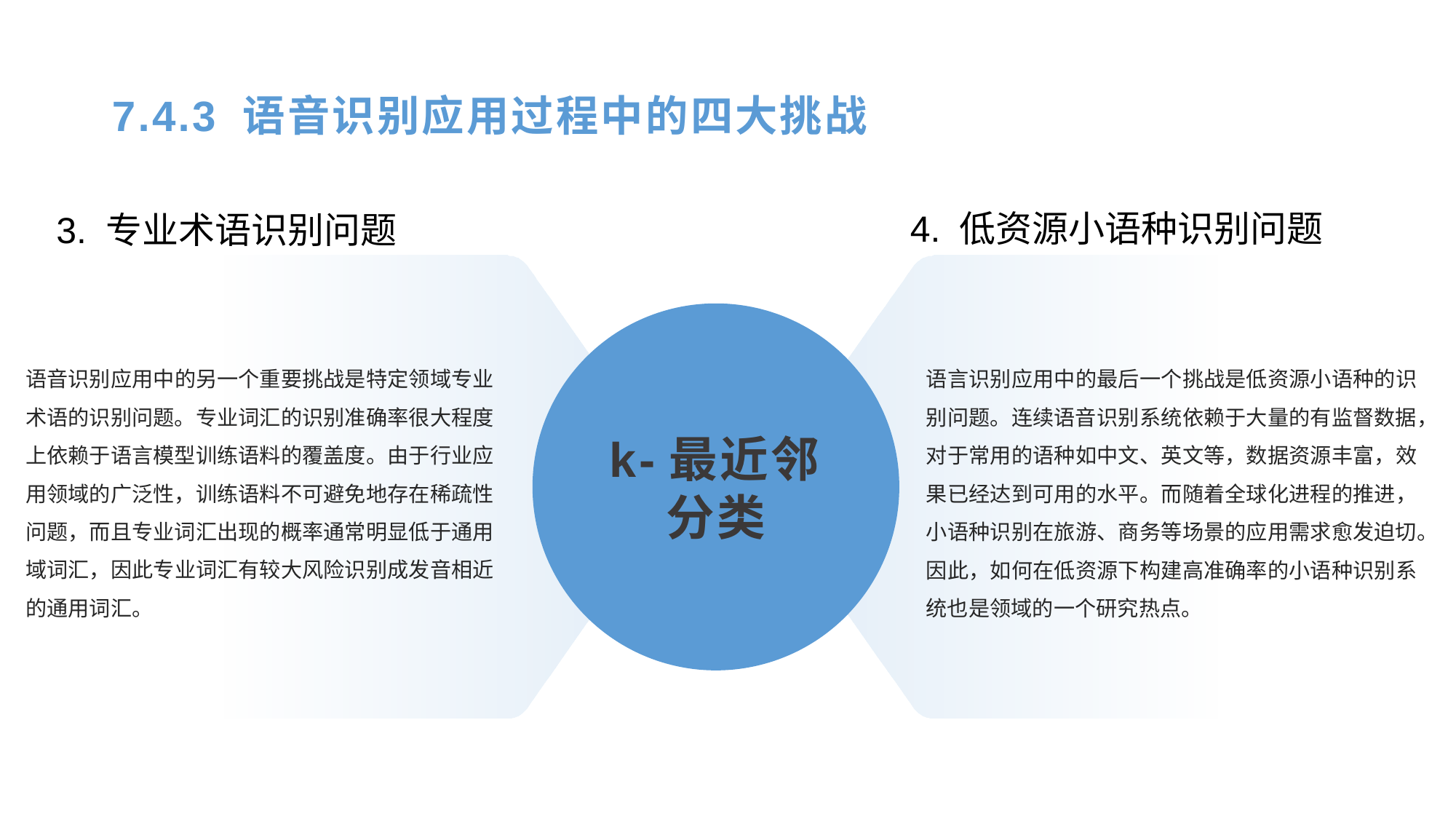

# 7.4.3 语音识别应用过程中的四大挑战
4. 低资源小语种识别问题
3. 专业术语识别问题
语音识别应用中的另一个重要挑战是特定领域专业术语的识别问题。专业词汇的识别准确率很大程度上依赖于语言模型训练语料的覆盖度。由于行业应用领域的广泛性，训练语料不可避免地存在稀疏性问题，而且专业词汇出现的概率通常明显低于通用域词汇，因此专业词汇有较大风险识别成发音相近的通用词汇。
语言识别应用中的最后一个挑战是低资源小语种的识别问题。连续语音识别系统依赖于大量的有监督数据，对于常用的语种如中文、英文等，数据资源丰富，效果已经达到可用的水平。而随着全球化进程的推进，小语种识别在旅游、商务等场景的应用需求愈发迫切。因此，如何在低资源下构建高准确率的小语种识别系统也是领域的一个研究热点。
k-最近邻分类